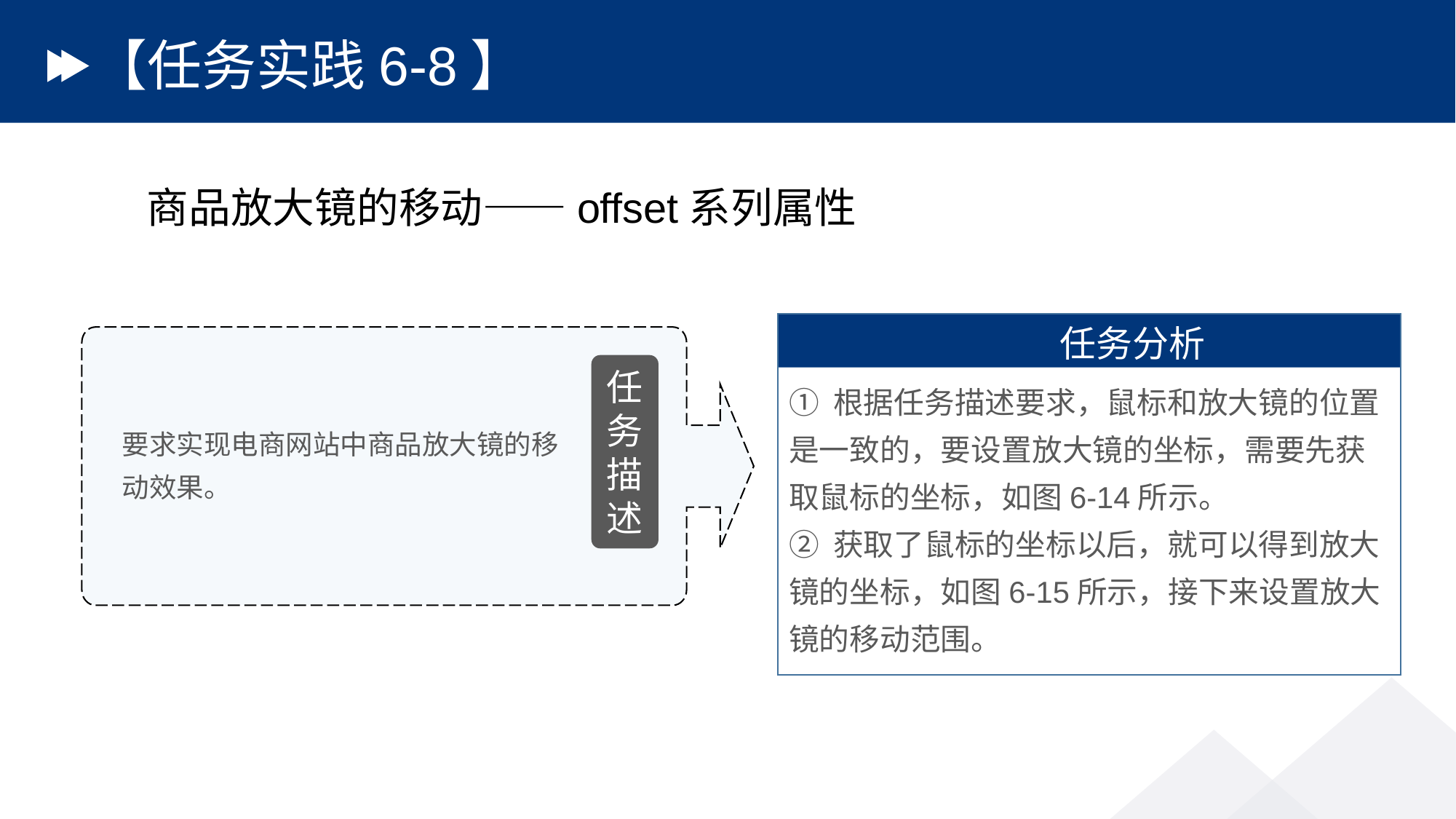

# 【任务实践6-8】
商品放大镜的移动——offset系列属性

任务分析
① 根据任务描述要求，鼠标和放大镜的位置是一致的，要设置放大镜的坐标，需要先获取鼠标的坐标，如图6-14所示。
② 获取了鼠标的坐标以后，就可以得到放大镜的坐标，如图6-15所示，接下来设置放大镜的移动范围。

任务描述
要求实现电商网站中商品放大镜的移动效果。